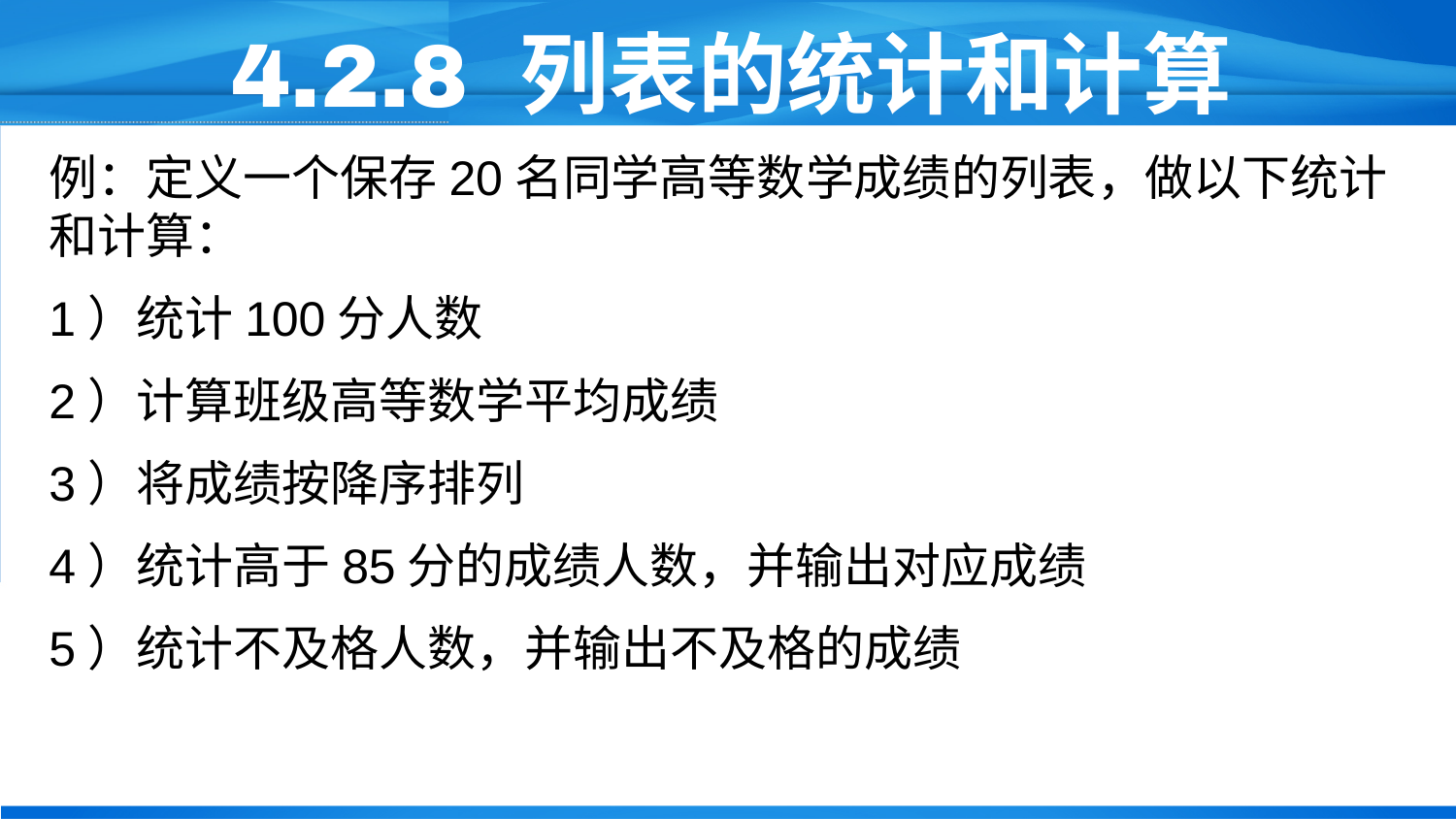

# 4.2.8 列表的统计和计算
例：定义一个保存20名同学高等数学成绩的列表，做以下统计和计算：
1）统计100分人数
2）计算班级高等数学平均成绩
3）将成绩按降序排列
4）统计高于85分的成绩人数，并输出对应成绩
5）统计不及格人数，并输出不及格的成绩